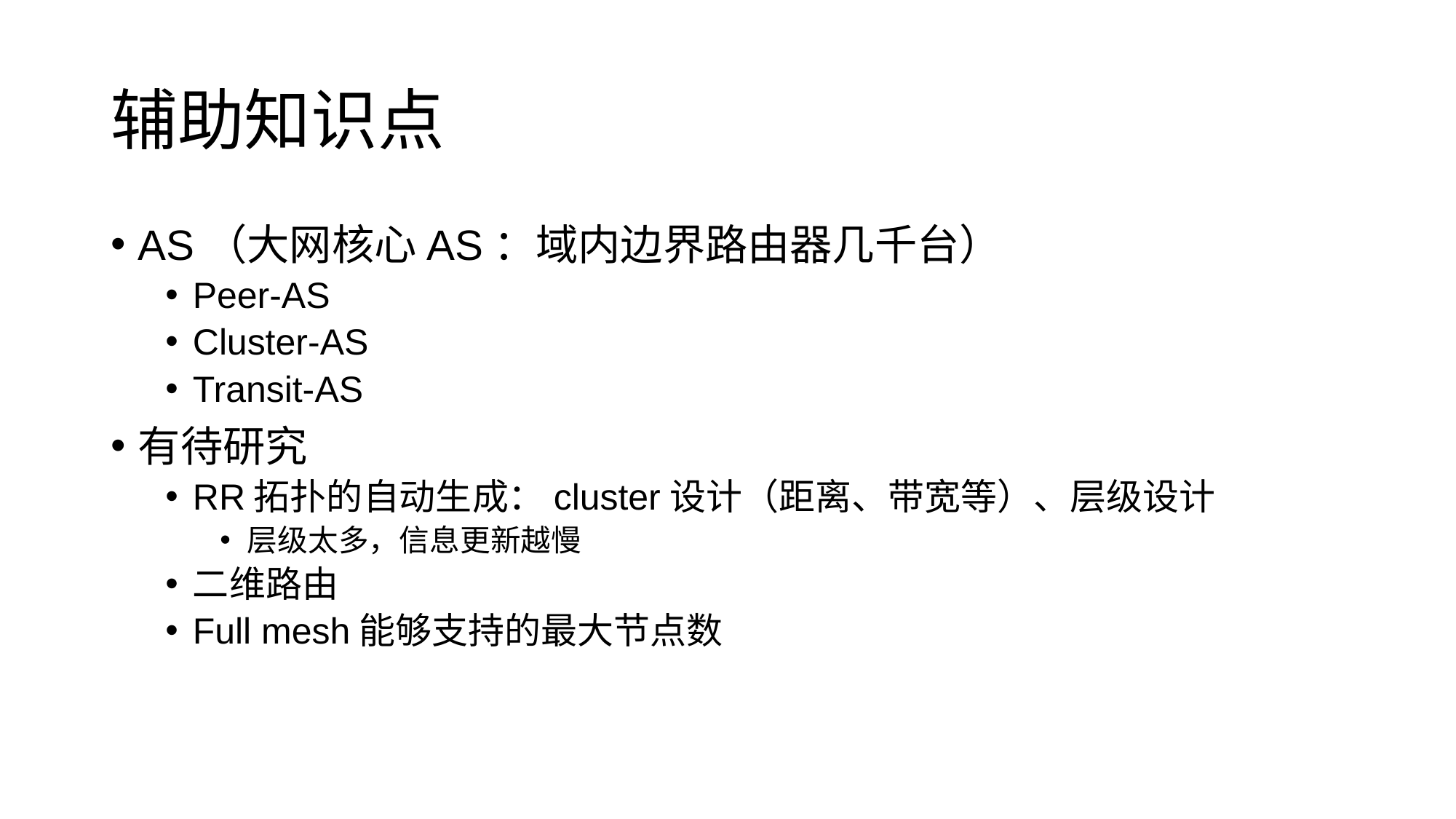

# 辅助知识点
AS（大网核心AS：域内边界路由器几千台）
Peer-AS
Cluster-AS
Transit-AS
有待研究
RR拓扑的自动生成：cluster设计（距离、带宽等）、层级设计
层级太多，信息更新越慢
二维路由
Full mesh能够支持的最大节点数